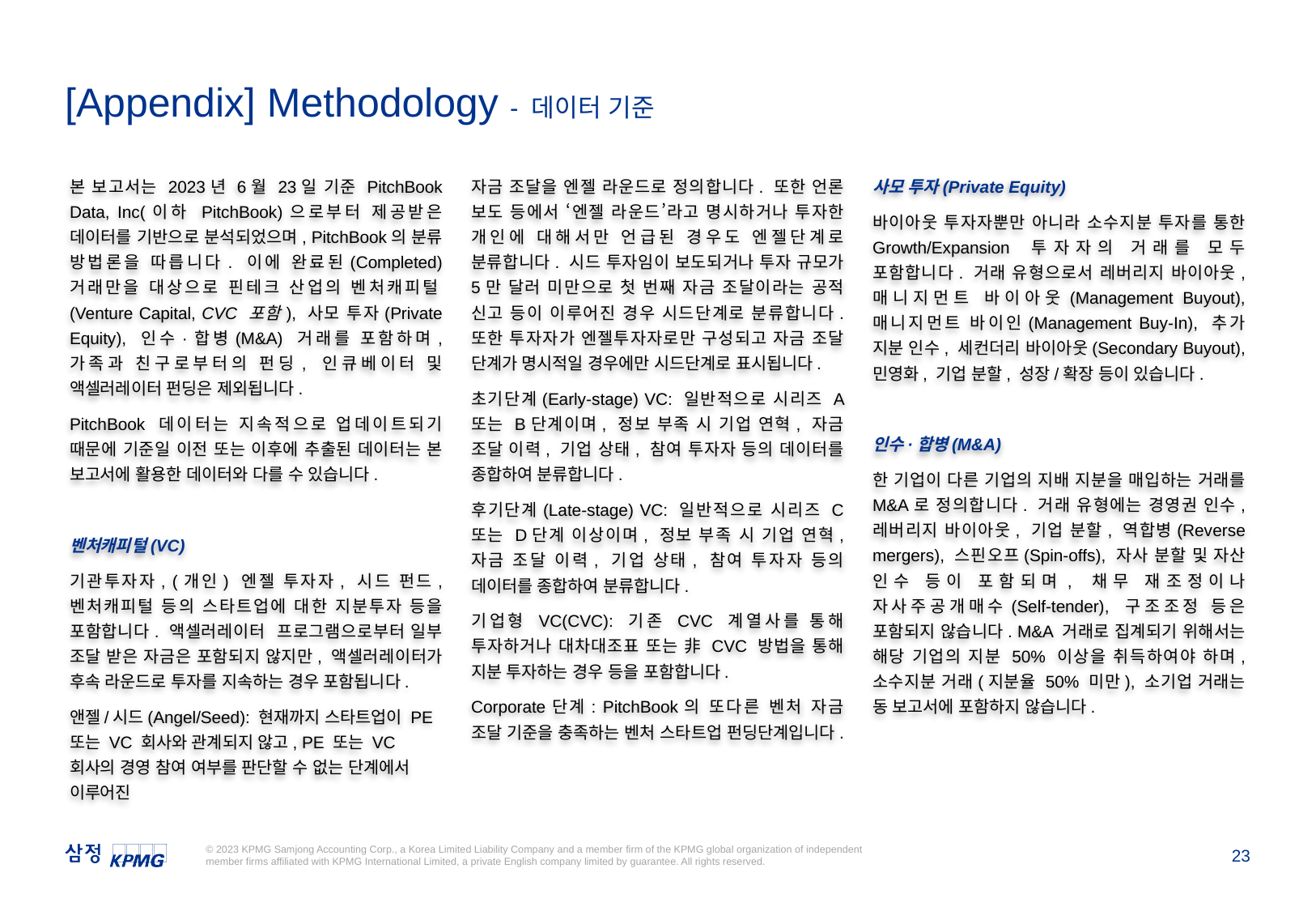

[Appendix] Methodology - 데이터 기준
본 보고서는 2023년 6월 23일 기준 PitchBook Data, Inc(이하 PitchBook)으로부터 제공받은 데이터를 기반으로 분석되었으며, PitchBook의 분류 방법론을 따릅니다. 이에 완료된(Completed) 거래만을 대상으로 핀테크 산업의 벤처캐피털(Venture Capital, CVC 포함), 사모 투자(Private Equity), 인수·합병(M&A) 거래를 포함하며, 가족과 친구로부터의 펀딩, 인큐베이터 및 액셀러레이터 펀딩은 제외됩니다.
PitchBook 데이터는 지속적으로 업데이트되기 때문에 기준일 이전 또는 이후에 추출된 데이터는 본 보고서에 활용한 데이터와 다를 수 있습니다.

벤처캐피털(VC)
기관투자자, (개인) 엔젤 투자자, 시드 펀드, 벤처캐피털 등의 스타트업에 대한 지분투자 등을 포함합니다. 액셀러레이터  프로그램으로부터 일부 조달 받은 자금은 포함되지 않지만, 액셀러레이터가 후속 라운드로 투자를 지속하는 경우 포함됩니다.
앤젤/시드(Angel/Seed): 현재까지 스타트업이 PE 또는 VC 회사와 관계되지 않고, PE 또는 VC 회사의 경영 참여 여부를 판단할 수 없는 단계에서 이루어진
자금 조달을 엔젤 라운드로 정의합니다. 또한 언론 보도 등에서 ‘엔젤 라운드’라고 명시하거나 투자한 개인에 대해서만 언급된 경우도 엔젤단계로 분류합니다. 시드 투자임이 보도되거나 투자 규모가 5만 달러 미만으로 첫 번째 자금 조달이라는 공적 신고 등이 이루어진 경우 시드단계로 분류합니다. 또한 투자자가 엔젤투자자로만 구성되고 자금 조달 단계가 명시적일 경우에만 시드단계로 표시됩니다.
초기단계(Early-stage) VC: 일반적으로 시리즈 A 또는 B단계이며, 정보 부족 시 기업 연혁, 자금 조달 이력, 기업 상태, 참여 투자자 등의 데이터를 종합하여 분류합니다.
후기단계(Late-stage) VC: 일반적으로 시리즈 C 또는 D단계 이상이며, 정보 부족 시 기업 연혁, 자금 조달 이력, 기업 상태, 참여 투자자 등의 데이터를 종합하여 분류합니다.
기업형 VC(CVC): 기존 CVC 계열사를 통해 투자하거나 대차대조표 또는 非 CVC 방법을 통해 지분 투자하는 경우 등을 포함합니다.
Corporate단계: PitchBook의 또다른 벤처 자금 조달 기준을 충족하는 벤처 스타트업 펀딩단계입니다.
사모 투자(Private Equity)
바이아웃 투자자뿐만 아니라 소수지분 투자를 통한 Growth/Expansion 투자자의 거래를 모두 포함합니다. 거래 유형으로서 레버리지 바이아웃, 매니지먼트 바이아웃(Management Buyout), 매니지먼트 바이인(Management Buy-In), 추가 지분 인수, 세컨더리 바이아웃(Secondary Buyout), 민영화, 기업 분할, 성장/확장 등이 있습니다.

인수·합병(M&A)
한 기업이 다른 기업의 지배 지분을 매입하는 거래를 M&A로 정의합니다. 거래 유형에는 경영권 인수, 레버리지 바이아웃, 기업 분할, 역합병(Reverse mergers), 스핀오프(Spin-offs), 자사 분할 및 자산 인수 등이 포함되며, 채무 재조정이나 자사주공개매수(Self-tender), 구조조정 등은 포함되지 않습니다. M&A 거래로 집계되기 위해서는 해당 기업의 지분 50% 이상을 취득하여야 하며, 소수지분 거래(지분율 50% 미만), 소기업 거래는 동 보고서에 포함하지 않습니다.